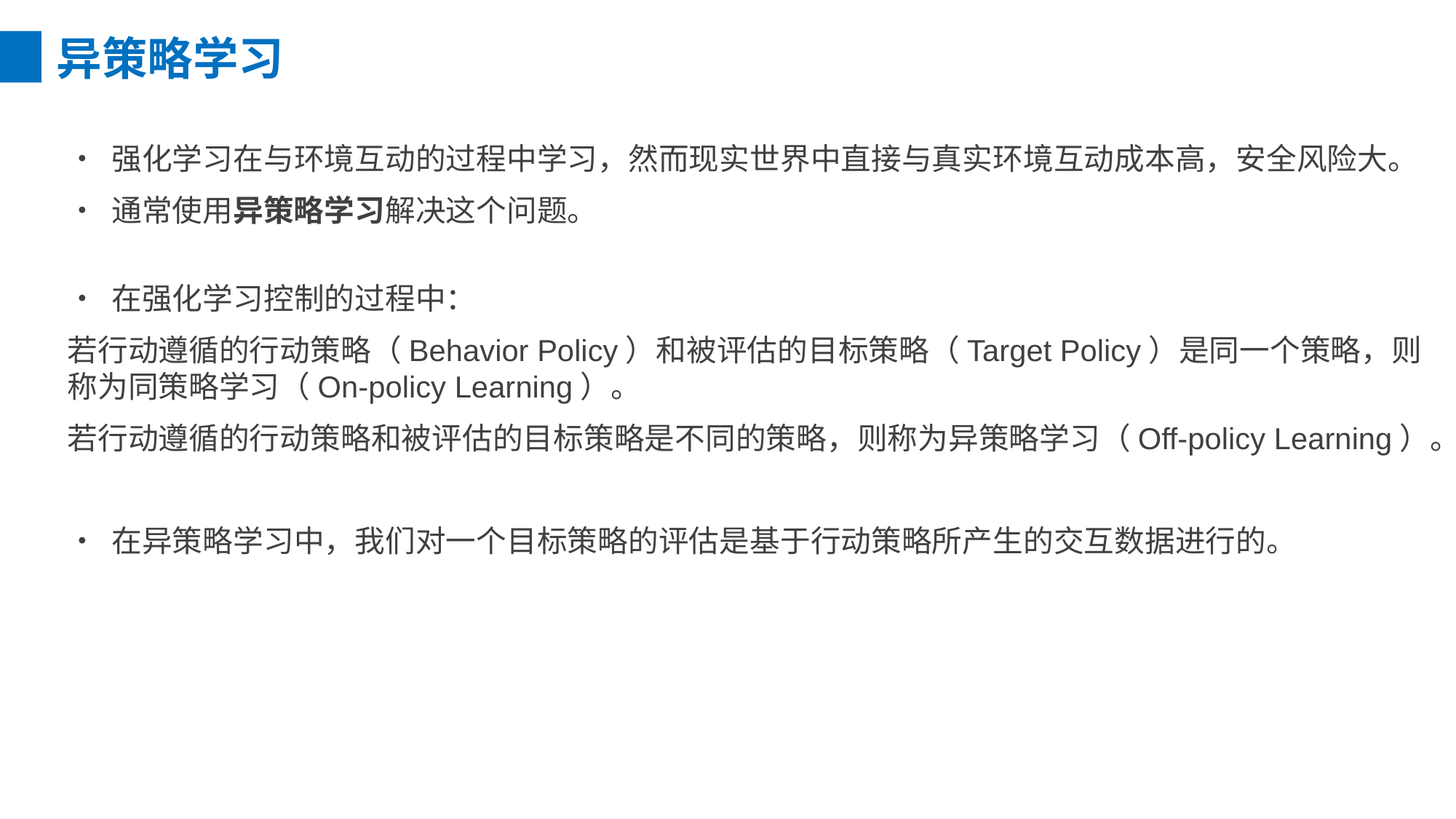

异策略学习
• 强化学习在与环境互动的过程中学习，然而现实世界中直接与真实环境互动成本高，安全风险大。
• 通常使用异策略学习解决这个问题。
• 在强化学习控制的过程中：
若行动遵循的行动策略（Behavior Policy）和被评估的目标策略（Target Policy）是同一个策略，则称为同策略学习（On-policy Learning）。
若行动遵循的行动策略和被评估的目标策略是不同的策略，则称为异策略学习（Off-policy Learning）。

• 在异策略学习中，我们对一个目标策略的评估是基于行动策略所产生的交互数据进行的。